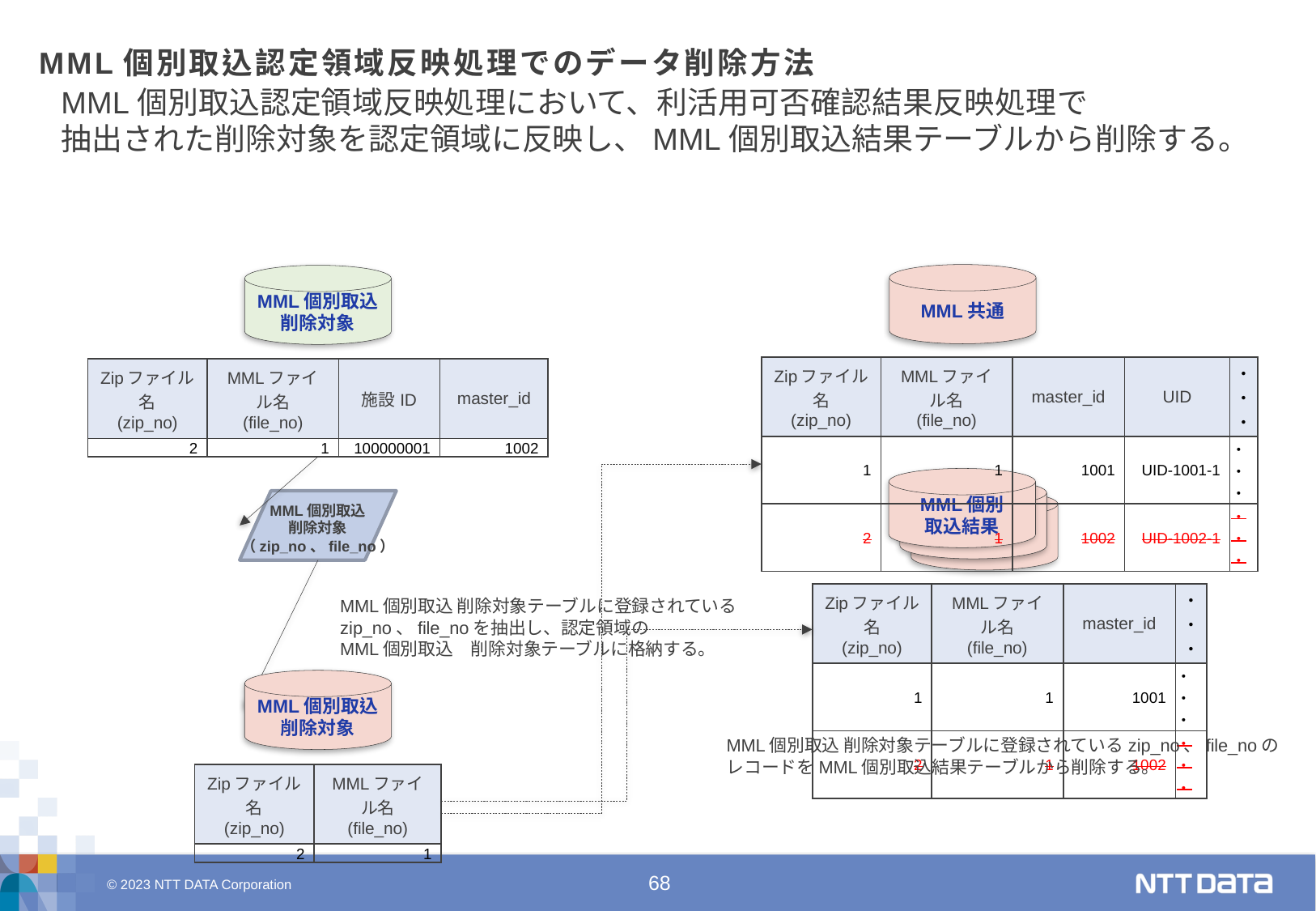

# MML個別取込認定領域反映処理でのデータ削除方法
MML個別取込認定領域反映処理において、利活用可否確認結果反映処理で
抽出された削除対象を認定領域に反映し、MML個別取込結果テーブルから削除する。
MML共通
MML個別取込
削除対象
| Zipファイル名 (zip\_no) | MMLファイル名 (file\_no) | master\_id | UID | ・・・ |
| --- | --- | --- | --- | --- |
| 1 | 1 | 1001 | UID-1001-1 | ・・・ |
| 2 | 1 | 1002 | UID-1002-1 | ・・・ |
| Zipファイル名 (zip\_no) | MMLファイル名 (file\_no) | 施設ID | master\_id |
| --- | --- | --- | --- |
| 2 | 1 | 100000001 | 1002 |
MML個別
取込結果

MML個別取込
削除対象
（zip_no、file_no）
| Zipファイル名 (zip\_no) | MMLファイル名 (file\_no) | master\_id | ・・・ |
| --- | --- | --- | --- |
| 1 | 1 | 1001 | ・・・ |
| 2 | 1 | 1002 | ・・・ |
MML個別取込 削除対象テーブルに登録されている
zip_no、file_noを抽出し、認定領域の
MML個別取込　削除対象テーブルに格納する。
MML個別取込
削除対象
MML個別取込 削除対象テーブルに登録されているzip_no、file_noの
レコードをMML個別取込結果テーブルから削除する。
| Zipファイル名 (zip\_no) | MMLファイル名 (file\_no) |
| --- | --- |
| 2 | 1 |